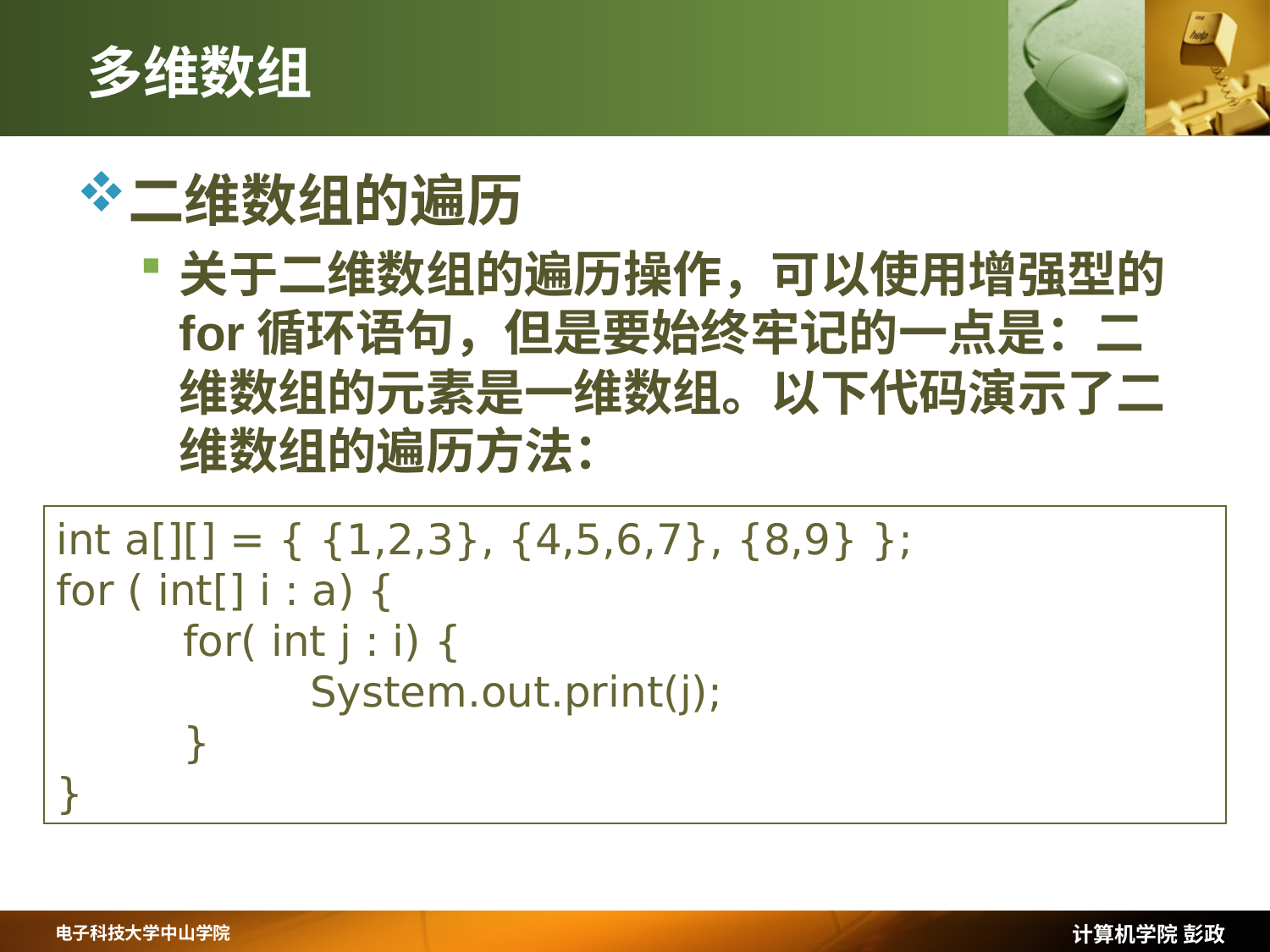

# 多维数组
二维数组的遍历
关于二维数组的遍历操作，可以使用增强型的for循环语句，但是要始终牢记的一点是：二维数组的元素是一维数组。以下代码演示了二维数组的遍历方法：
int a[][] = { {1,2,3}, {4,5,6,7}, {8,9} };
for ( int[] i : a) {
	for( int j : i) {
		System.out.print(j);
	}
}
计算机学院 彭政
电子科技大学中山学院